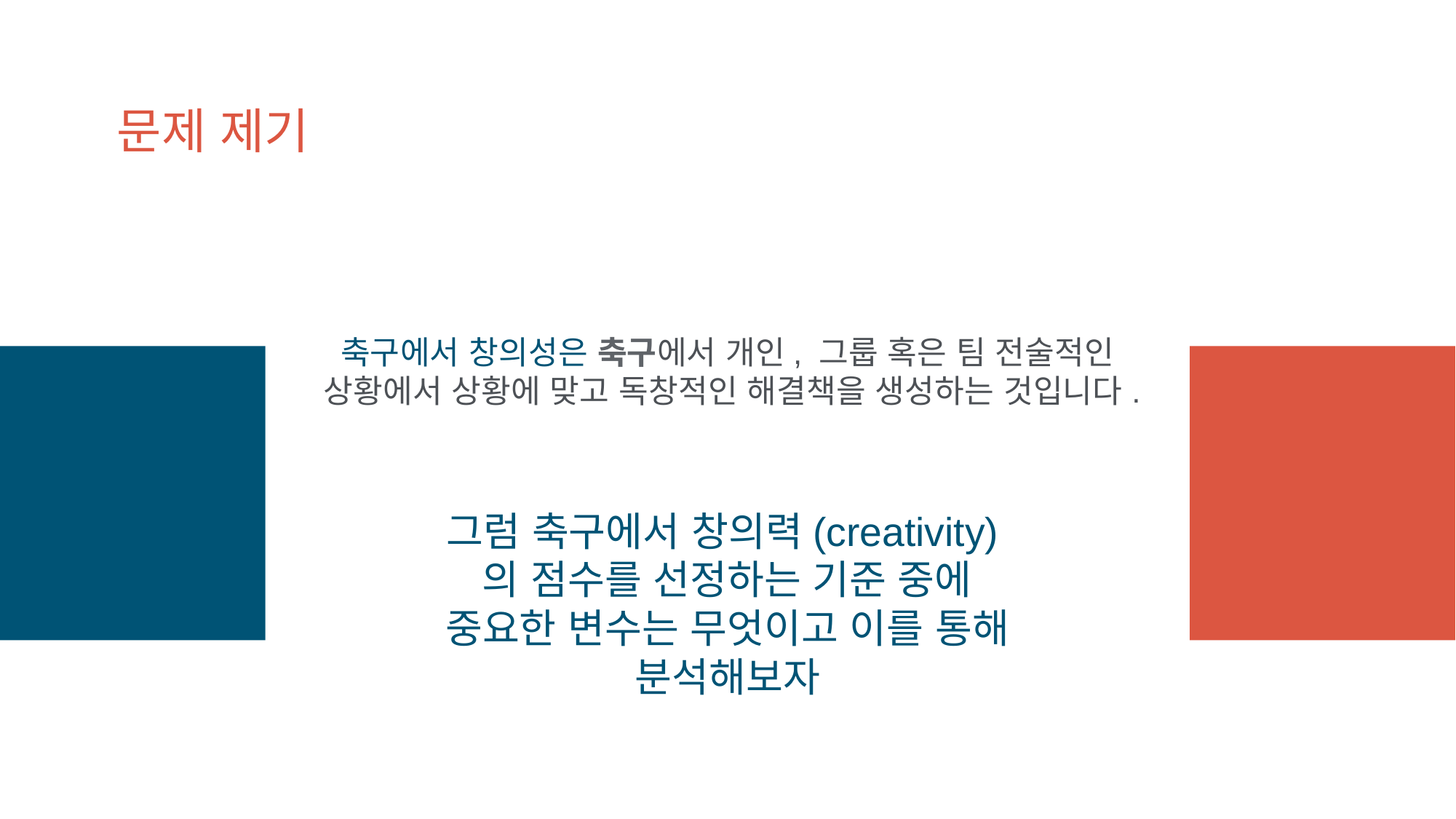

# 문제 제기
축구에서 창의성은 축구에서 개인, 그룹 혹은 팀 전술적인 상황에서 상황에 맞고 독창적인 해결책을 생성하는 것입니다.
그럼 축구에서 창의력(creativity)의 점수를 선정하는 기준 중에 중요한 변수는 무엇이고 이를 통해 분석해보자